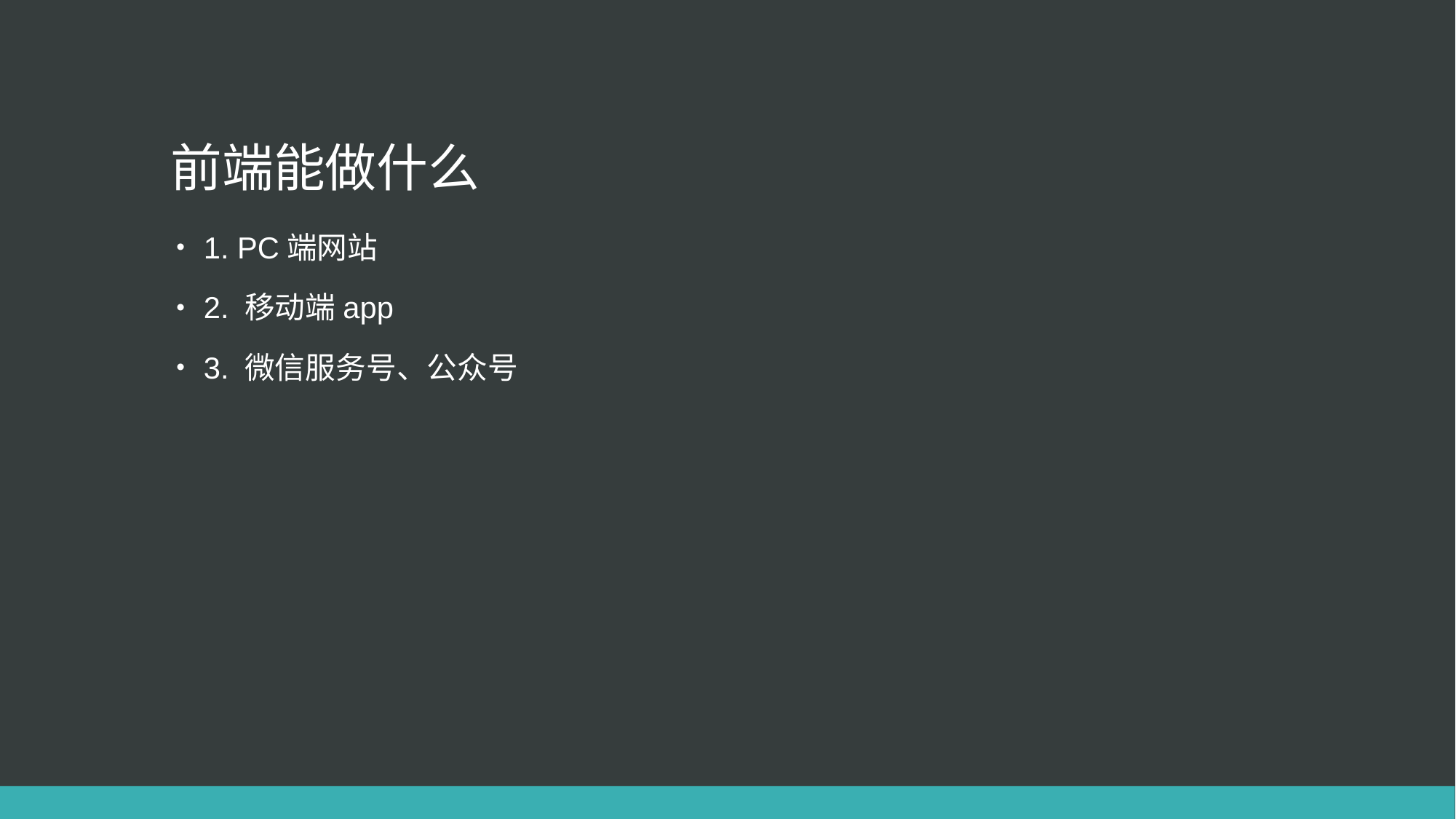

# 前端能做什么
1. PC端网站
2. 移动端app
3. 微信服务号、公众号